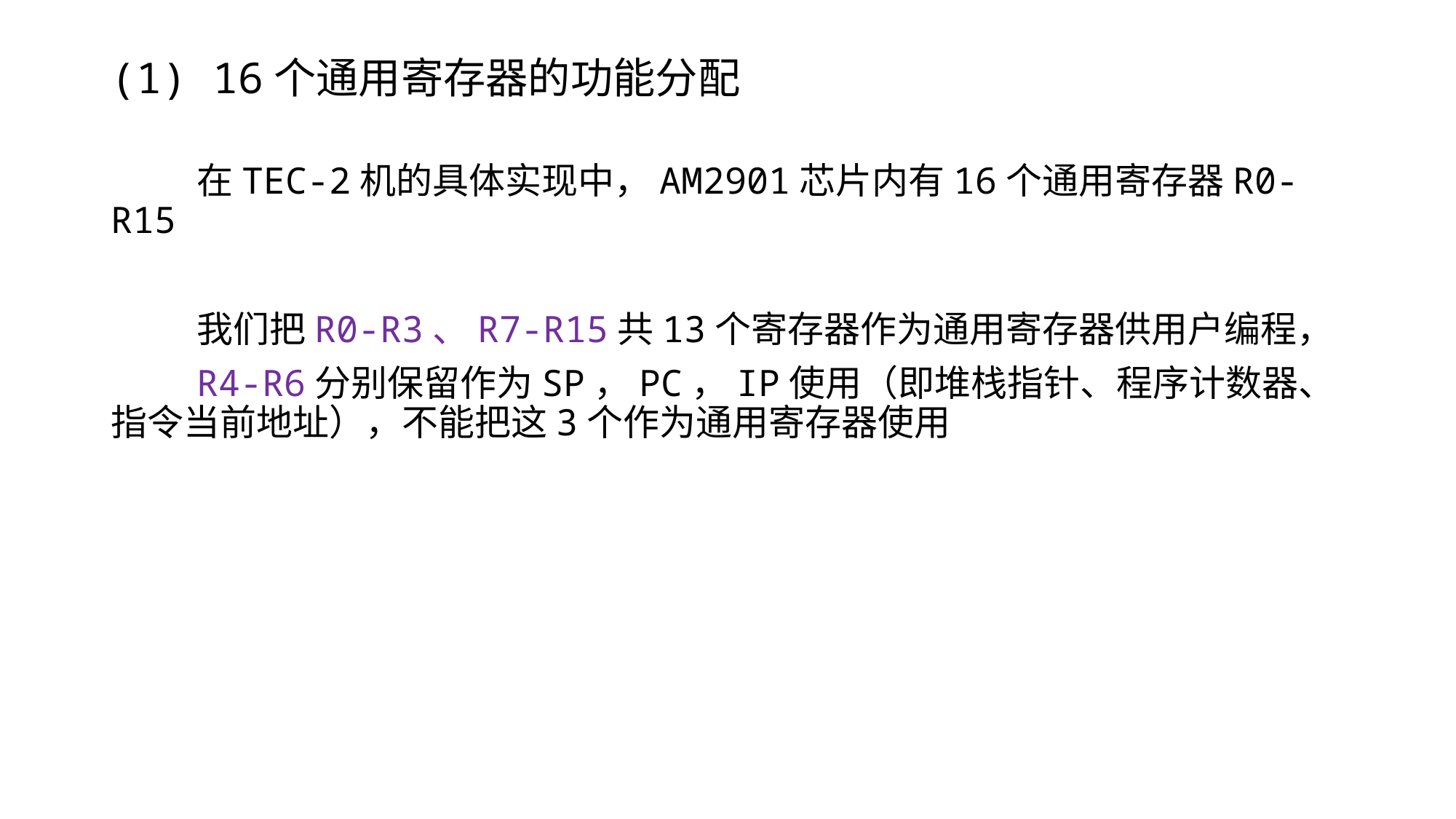

# (1) 16个通用寄存器的功能分配
在TEC-2机的具体实现中，AM2901芯片内有16个通用寄存器R0-R15

我们把R0-R3、R7-R15共13个寄存器作为通用寄存器供用户编程，
R4-R6分别保留作为SP，PC，IP使用（即堆栈指针、程序计数器、指令当前地址），不能把这3个作为通用寄存器使用